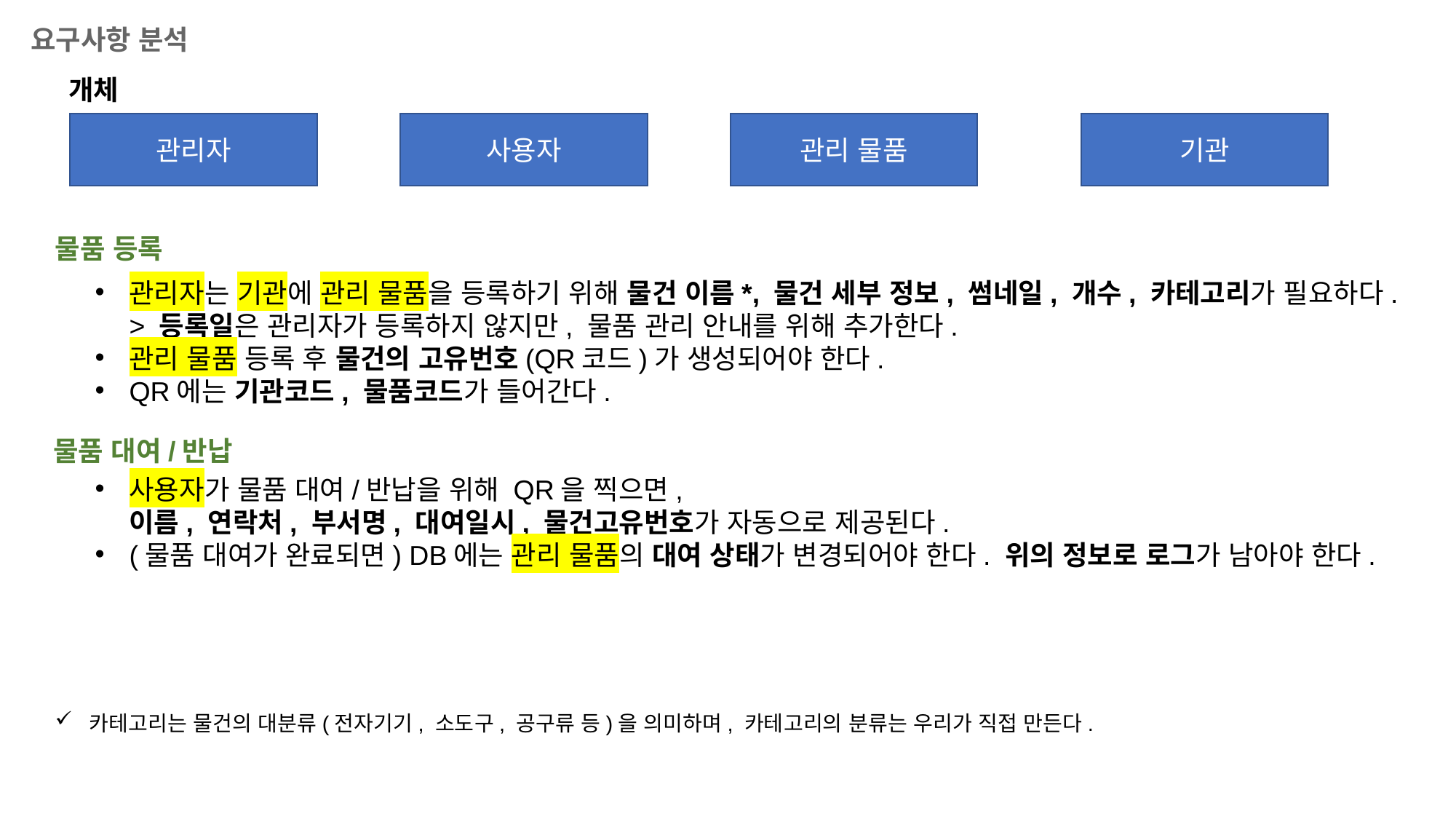

요구사항 분석
개체
사용자
관리 물품
기관
관리자
물품 등록
관리자는 기관에 관리 물품을 등록하기 위해 물건 이름*, 물건 세부 정보, 썸네일, 개수, 카테고리가 필요하다.
> 등록일은 관리자가 등록하지 않지만, 물품 관리 안내를 위해 추가한다.
관리 물품 등록 후 물건의 고유번호(QR코드)가 생성되어야 한다.
QR에는 기관코드, 물품코드가 들어간다.

사용자가 물품 대여/반납을 위해 QR을 찍으면,
이름, 연락처, 부서명, 대여일시, 물건고유번호가 자동으로 제공된다.
(물품 대여가 완료되면) DB에는 관리 물품의 대여 상태가 변경되어야 한다. 위의 정보로 로그가 남아야 한다.

물품 대여/반납
카테고리는 물건의 대분류(전자기기, 소도구, 공구류 등)을 의미하며, 카테고리의 분류는 우리가 직접 만든다.